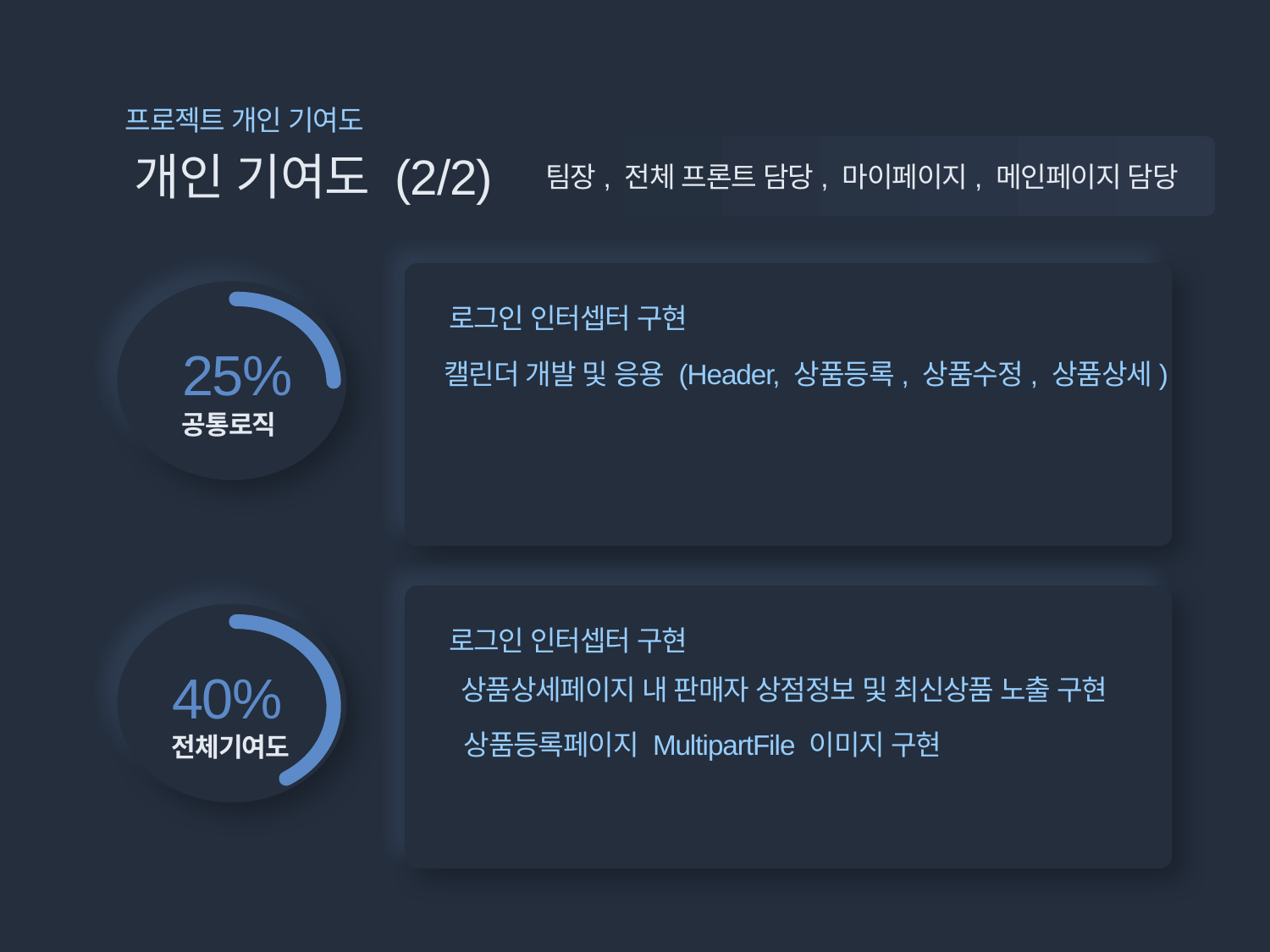

프로젝트 개인 기여도

개인 기여도 (2/2)
팀장, 전체 프론트 담당, 마이페이지, 메인페이지 담당

로그인 인터셉터 구현
25%
캘린더 개발 및 응용 (Header, 상품등록, 상품수정, 상품상세)
공통로직

로그인 인터셉터 구현
40%
상품상세페이지 내 판매자 상점정보 및 최신상품 노출 구현
상품등록페이지 MultipartFile 이미지 구현
전체기여도